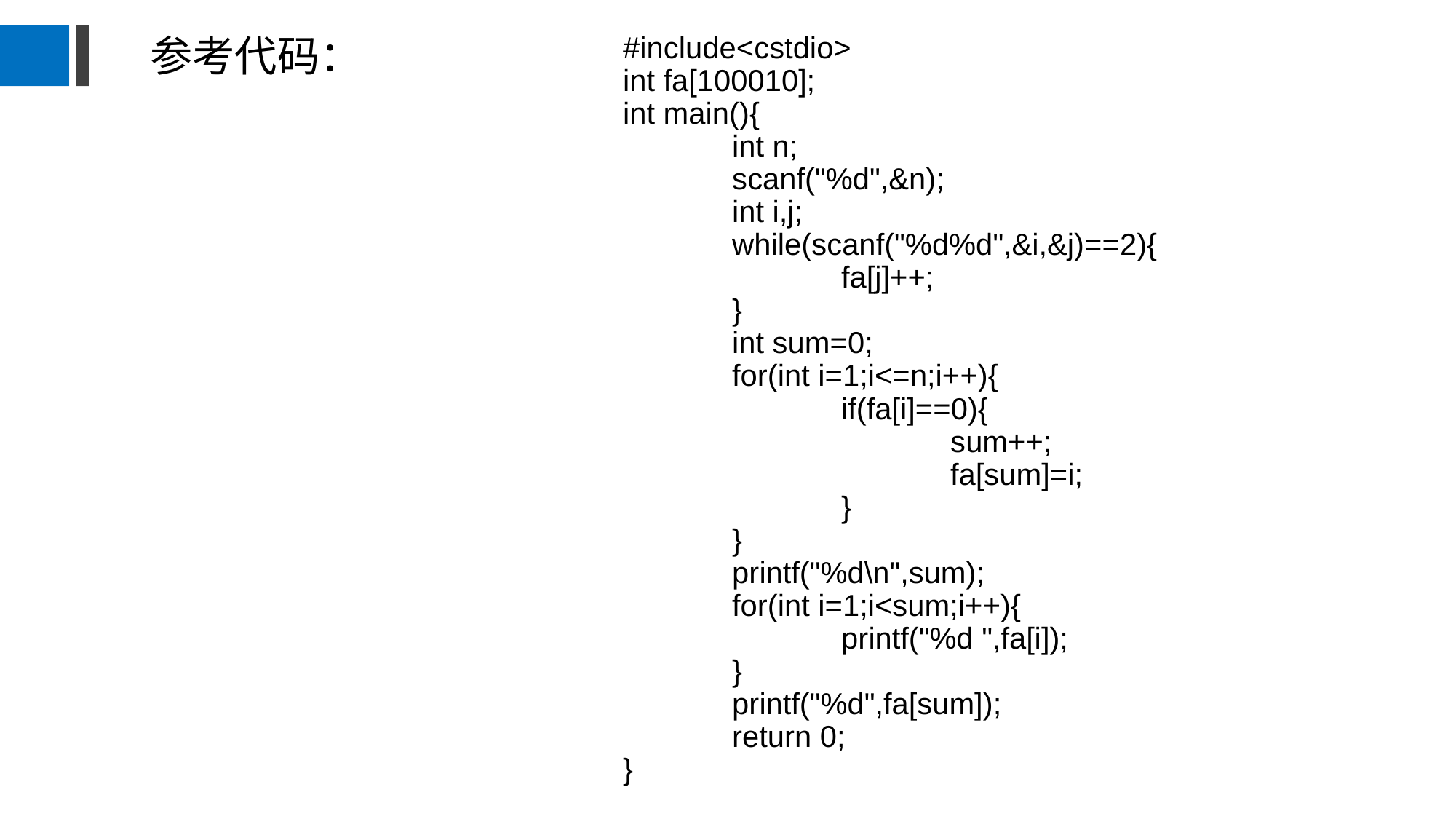

# #include<cstdio> int fa[100010]; int main(){ int n; scanf("%d",&n); int i,j; while(scanf("%d%d",&i,&j)==2){ fa[j]++; } int sum=0; for(int i=1;i<=n;i++){ if(fa[i]==0){ sum++; fa[sum]=i; } } printf("%d\n",sum); for(int i=1;i<sum;i++){ printf("%d ",fa[i]); } printf("%d",fa[sum]); return 0; }
参考代码：